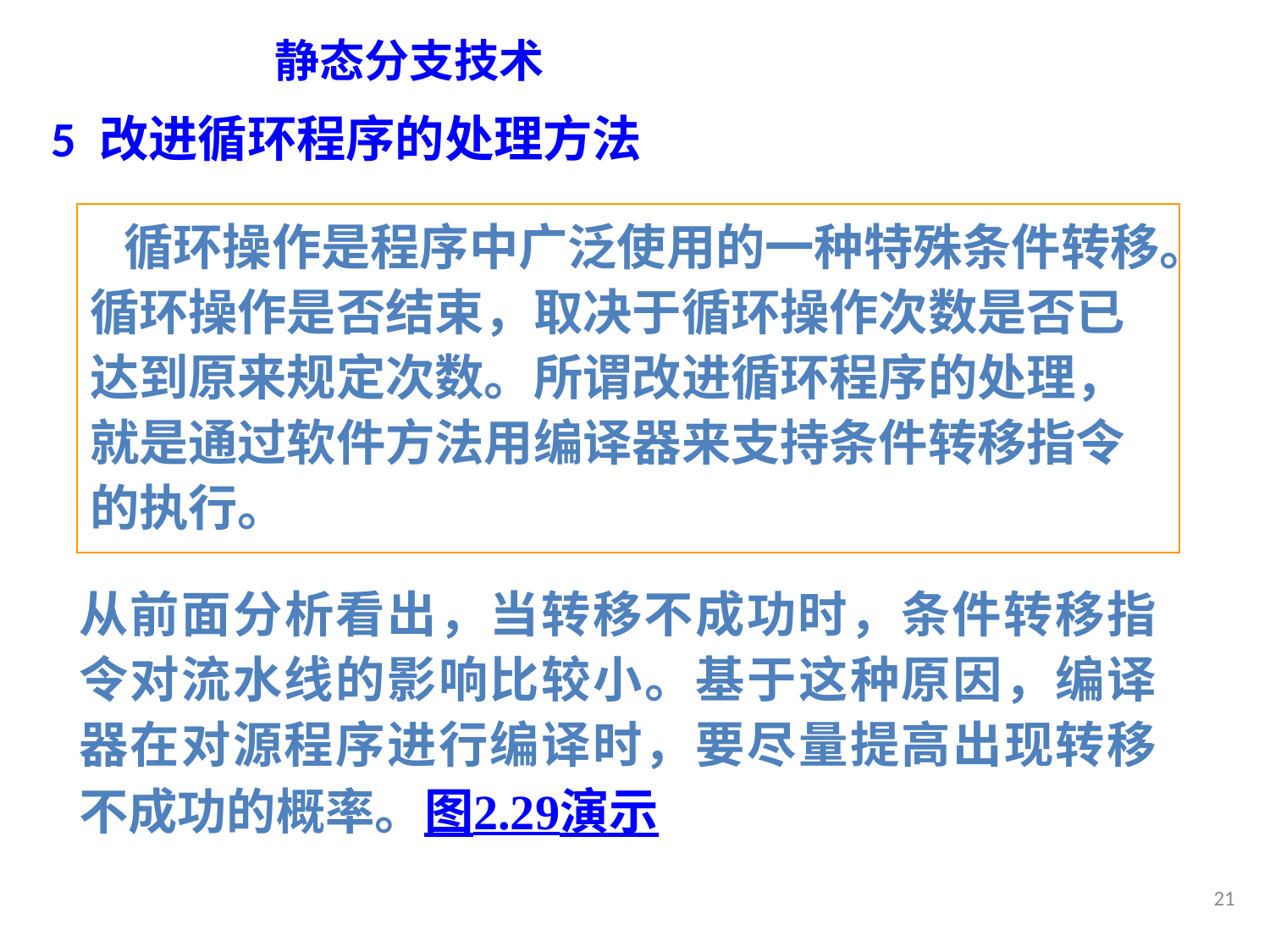

# 静态分支技术
5 改进循环程序的处理方法
  循环操作是程序中广泛使用的一种特殊条件转移。循环操作是否结束，取决于循环操作次数是否已达到原来规定次数。所谓改进循环程序的处理，就是通过软件方法用编译器来支持条件转移指令的执行。
从前面分析看出，当转移不成功时，条件转移指令对流水线的影响比较小。基于这种原因，编译器在对源程序进行编译时，要尽量提高出现转移不成功的概率。图2.29演示
21